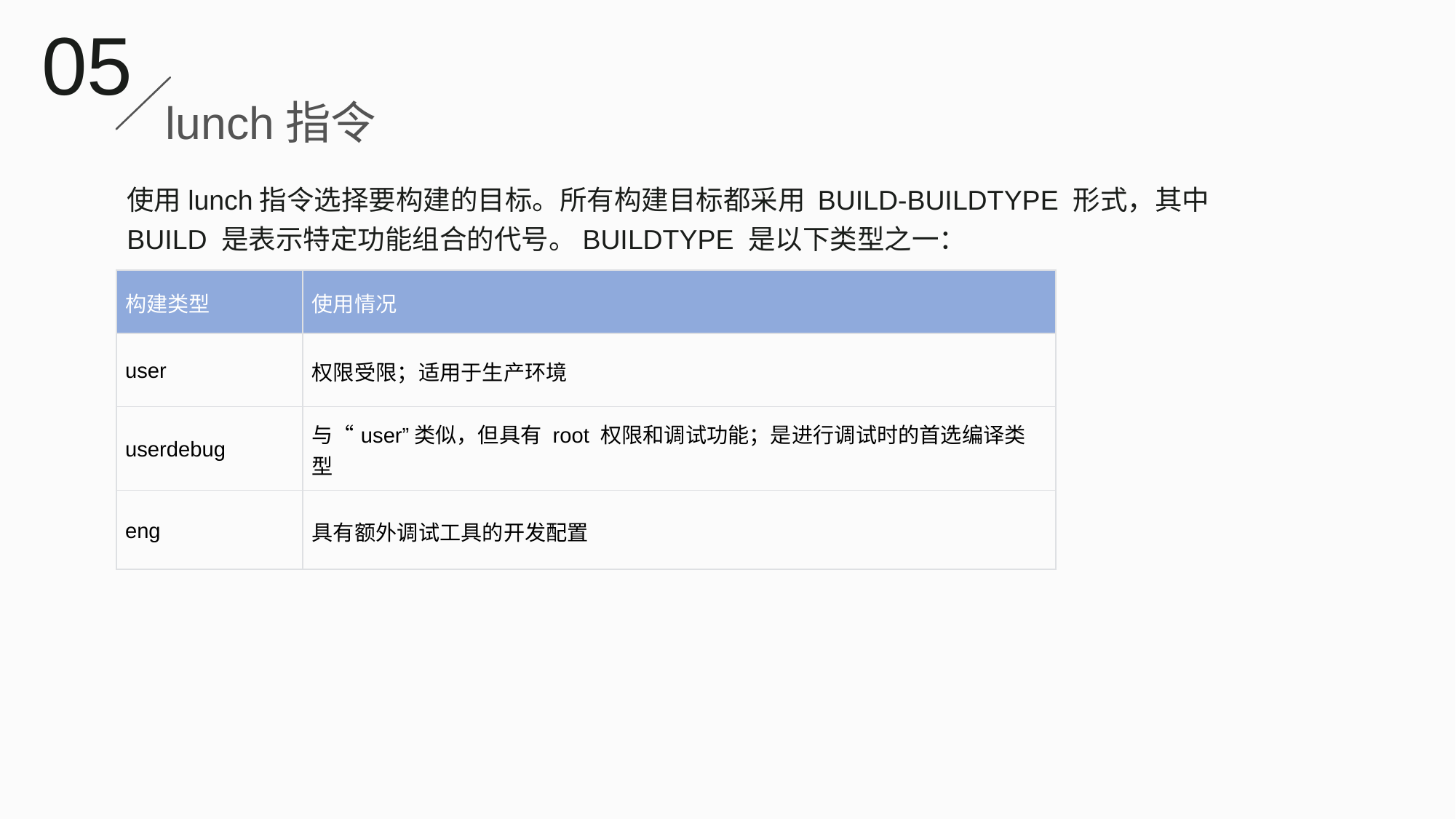

05
lunch指令
使用lunch指令选择要构建的目标。所有构建目标都采用 BUILD-BUILDTYPE 形式，其中 BUILD 是表示特定功能组合的代号。BUILDTYPE 是以下类型之一：
| 构建类型 | 使用情况 |
| --- | --- |
| user | 权限受限；适用于生产环境 |
| userdebug | 与“user”类似，但具有 root 权限和调试功能；是进行调试时的首选编译类型 |
| eng | 具有额外调试工具的开发配置 |